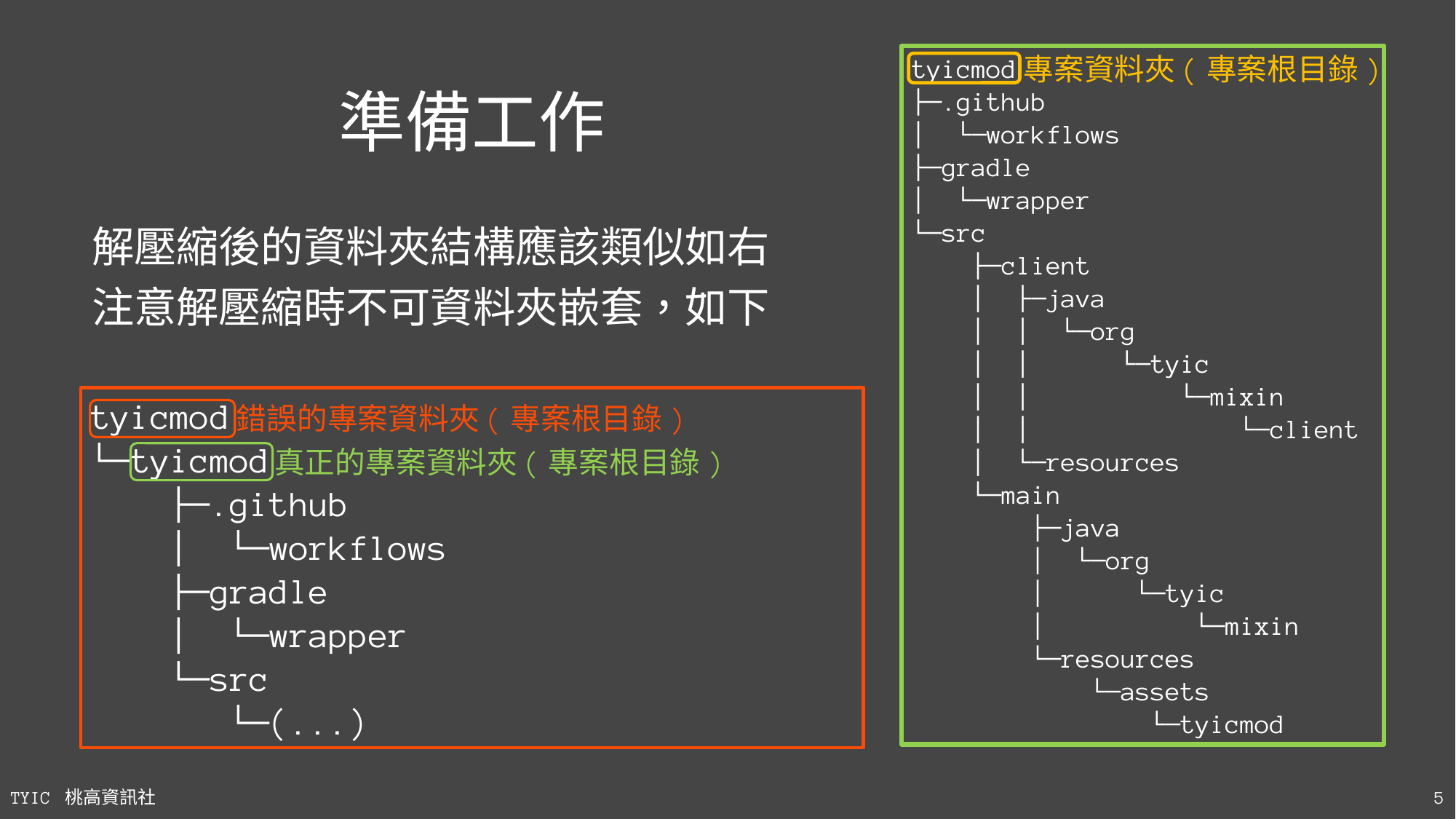

專案資料夾(專案根目錄)
tyicmod
├─.github
│  └─workflows
├─gradle
│  └─wrapper
└─src
    ├─client
    │  ├─java
    │  │  └─org
    │  │      └─tyic
    │  │          └─mixin
    │  │              └─client
    │  └─resources
    └─main
        ├─java
        │  └─org
        │      └─tyic
        │          └─mixin
        └─resources
            └─assets
                └─tyicmod

# 準備工作
解壓縮後的資料夾結構應該類似如右
注意解壓縮時不可資料夾嵌套，如下

tyicmod
└─tyicmod
    ├─.github
    │  └─workflows
    ├─gradle
    │  └─wrapper
    └─src
       └─(...)
錯誤的專案資料夾(專案根目錄)

真正的專案資料夾(專案根目錄)